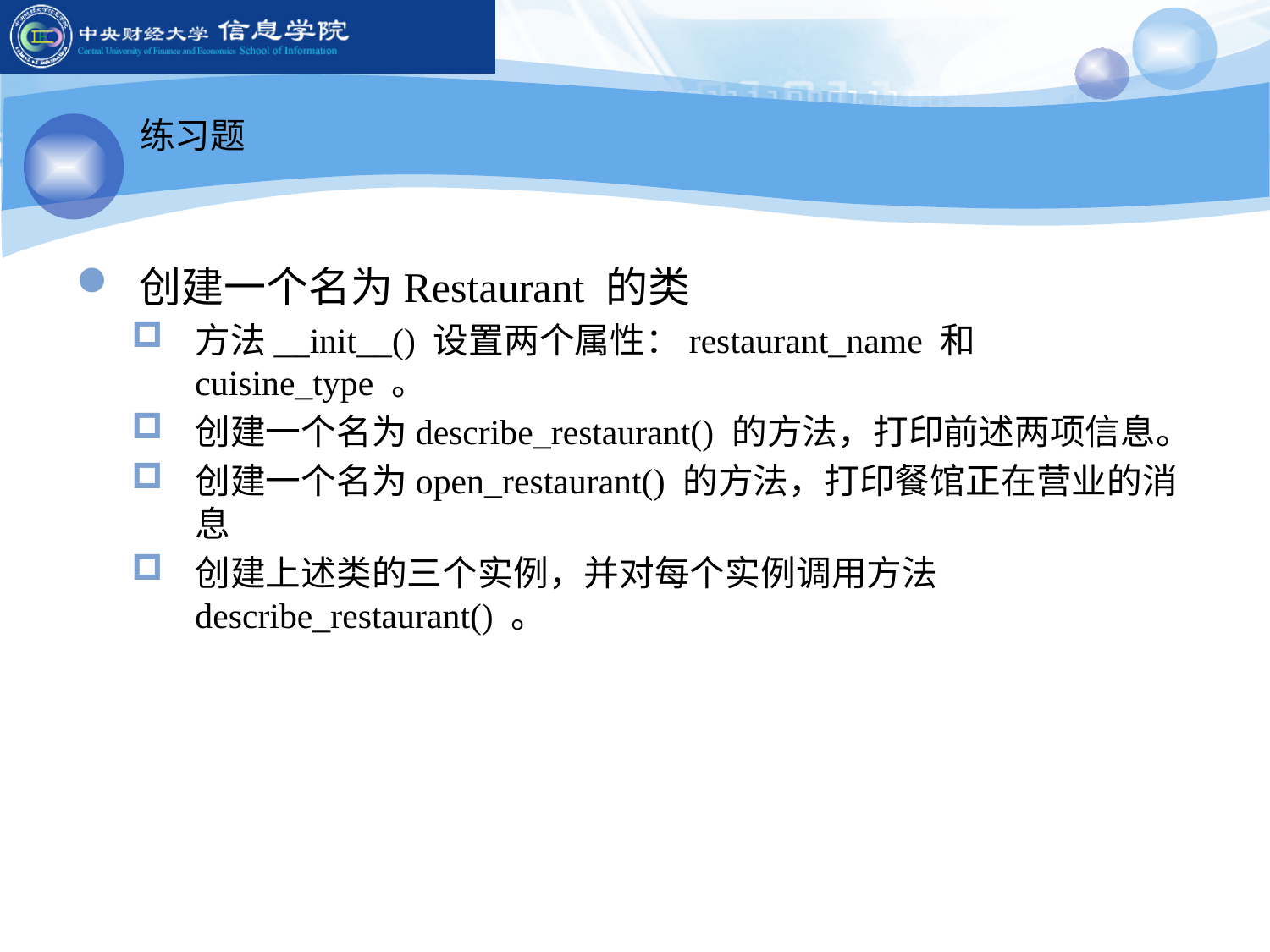

练习题
创建一个名为Restaurant 的类
方法__init__() 设置两个属性：restaurant_name 和cuisine_type 。
创建一个名为describe_restaurant() 的方法，打印前述两项信息。
创建一个名为open_restaurant() 的方法，打印餐馆正在营业的消息
创建上述类的三个实例，并对每个实例调用方法describe_restaurant() 。